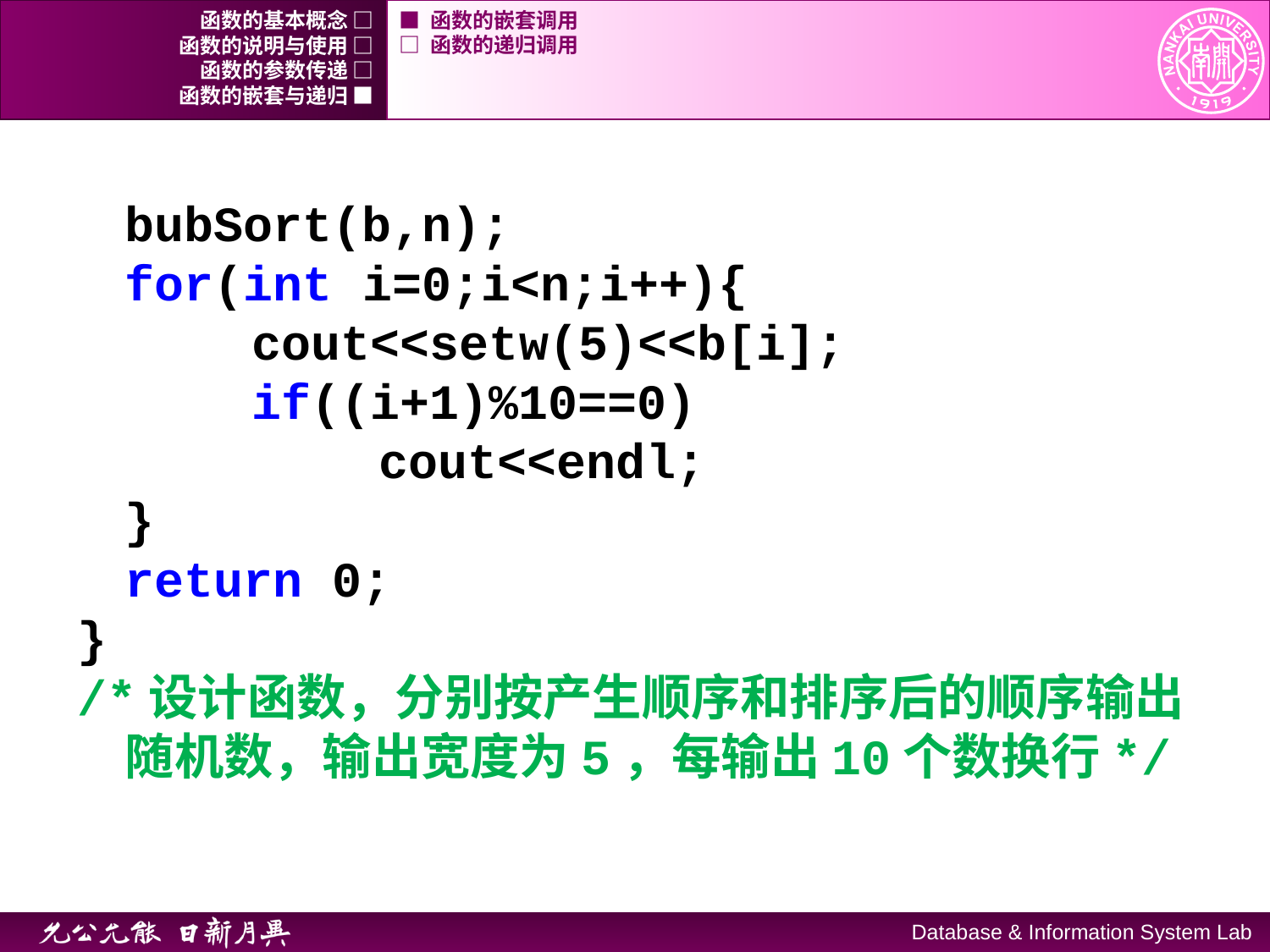

函数的基本概念 □
■ 函数的嵌套调用
函数的说明与使用 □
□ 函数的递归调用
函数的参数传递 □

函数的嵌套与递归 ■

	bubSort(b,n);
	for(int i=0;i<n;i++){
		cout<<setw(5)<<b[i];
		if((i+1)%10==0)
			cout<<endl;
	}
	return 0;
}
/*设计函数，分别按产生顺序和排序后的顺序输出随机数，输出宽度为5，每输出10个数换行*/